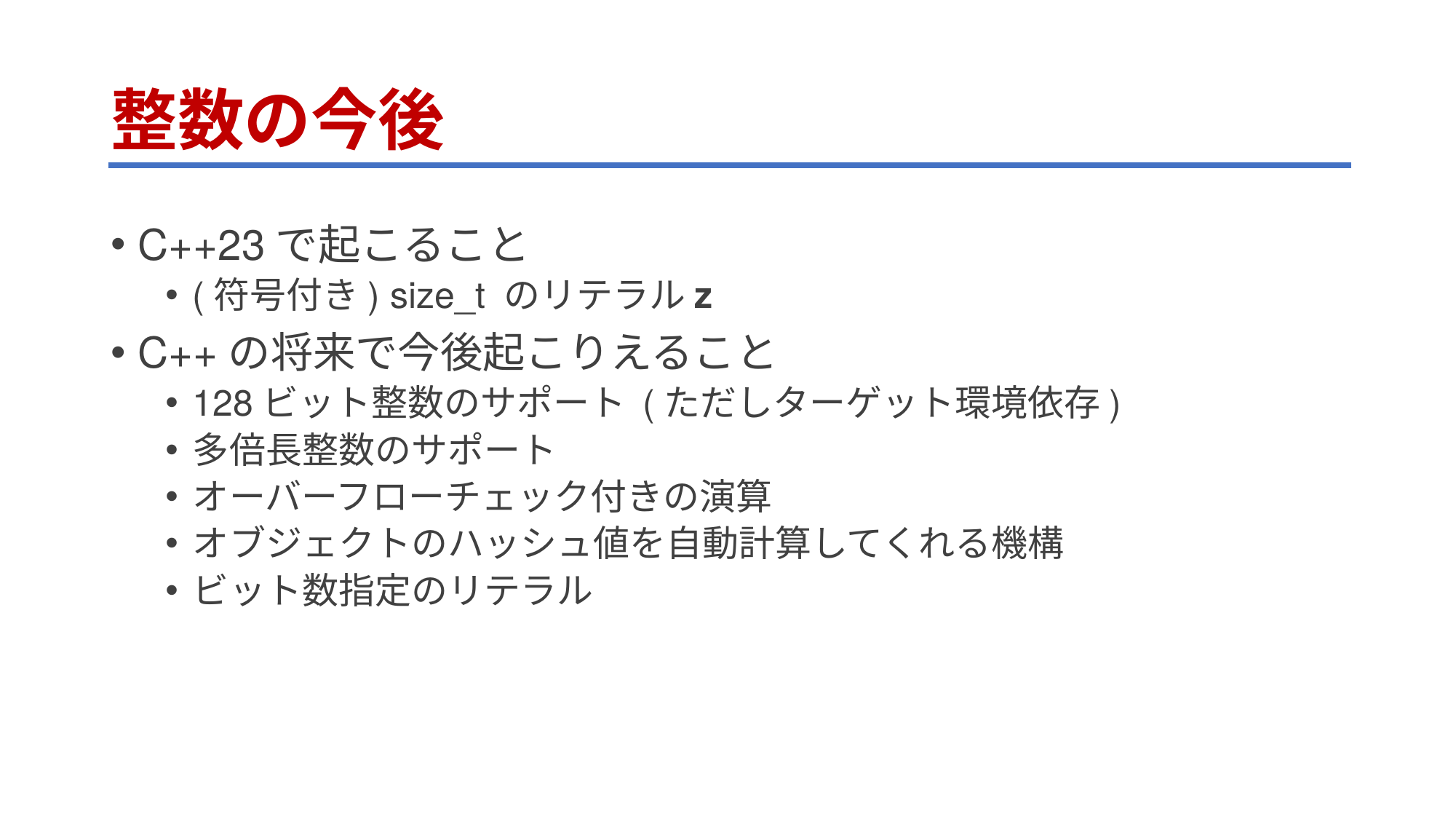

# 整数の今後
C++23で起こること
(符号付き) size_t のリテラルz
C++の将来で今後起こりえること
128ビット整数のサポート (ただしターゲット環境依存)
多倍長整数のサポート
オーバーフローチェック付きの演算
オブジェクトのハッシュ値を自動計算してくれる機構
ビット数指定のリテラル